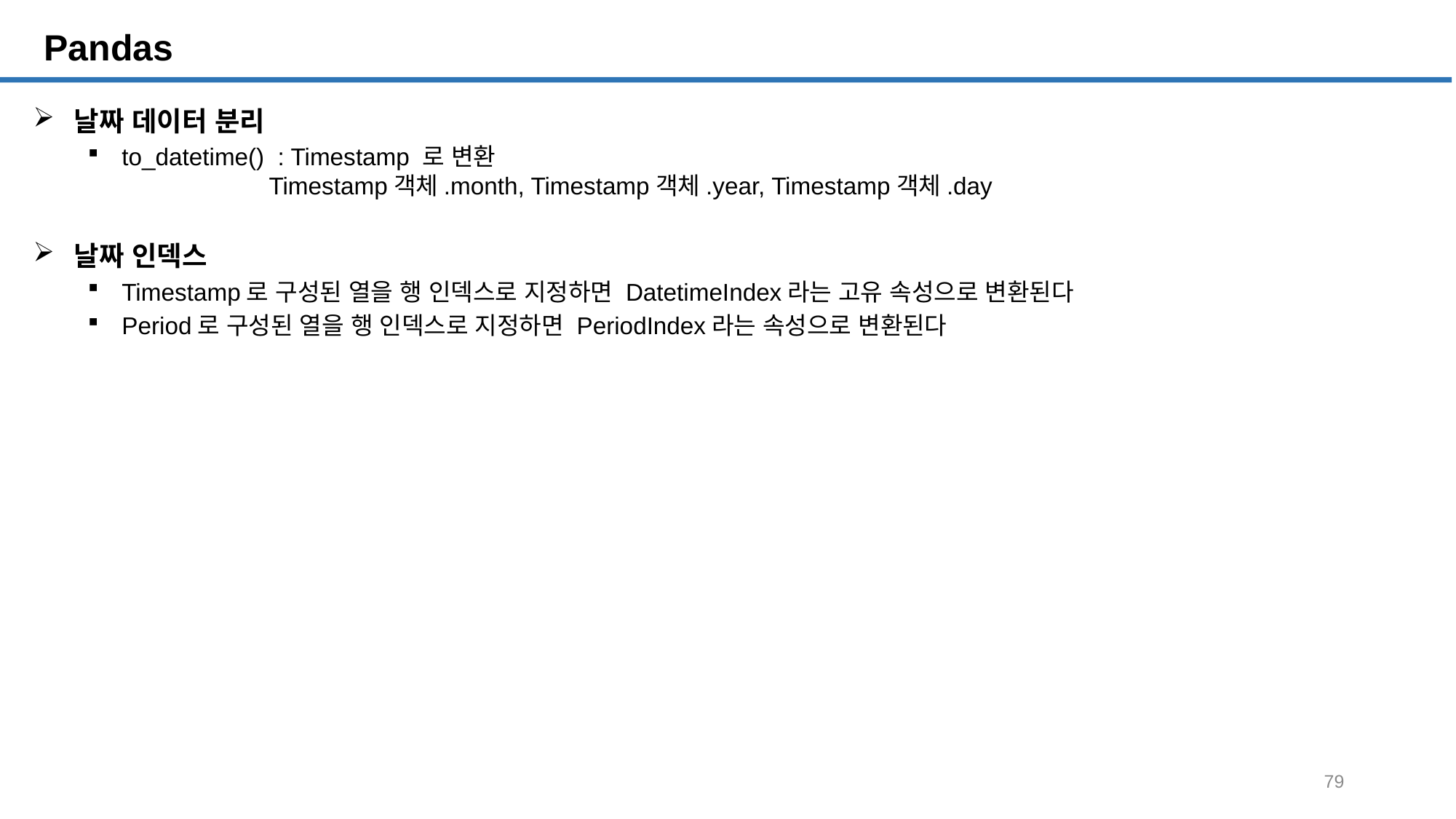

SQL 튜닝 개요
# Pandas

날짜 데이터 분리
to_datetime()  : Timestamp 로 변환
                     Timestamp객체.month, Timestamp객체.year, Timestamp객체.day

날짜 인덱스
Timestamp로 구성된 열을 행 인덱스로 지정하면 DatetimeIndex라는 고유 속성으로 변환된다
Period로 구성된 열을 행 인덱스로 지정하면 PeriodIndex라는 속성으로 변환된다

79